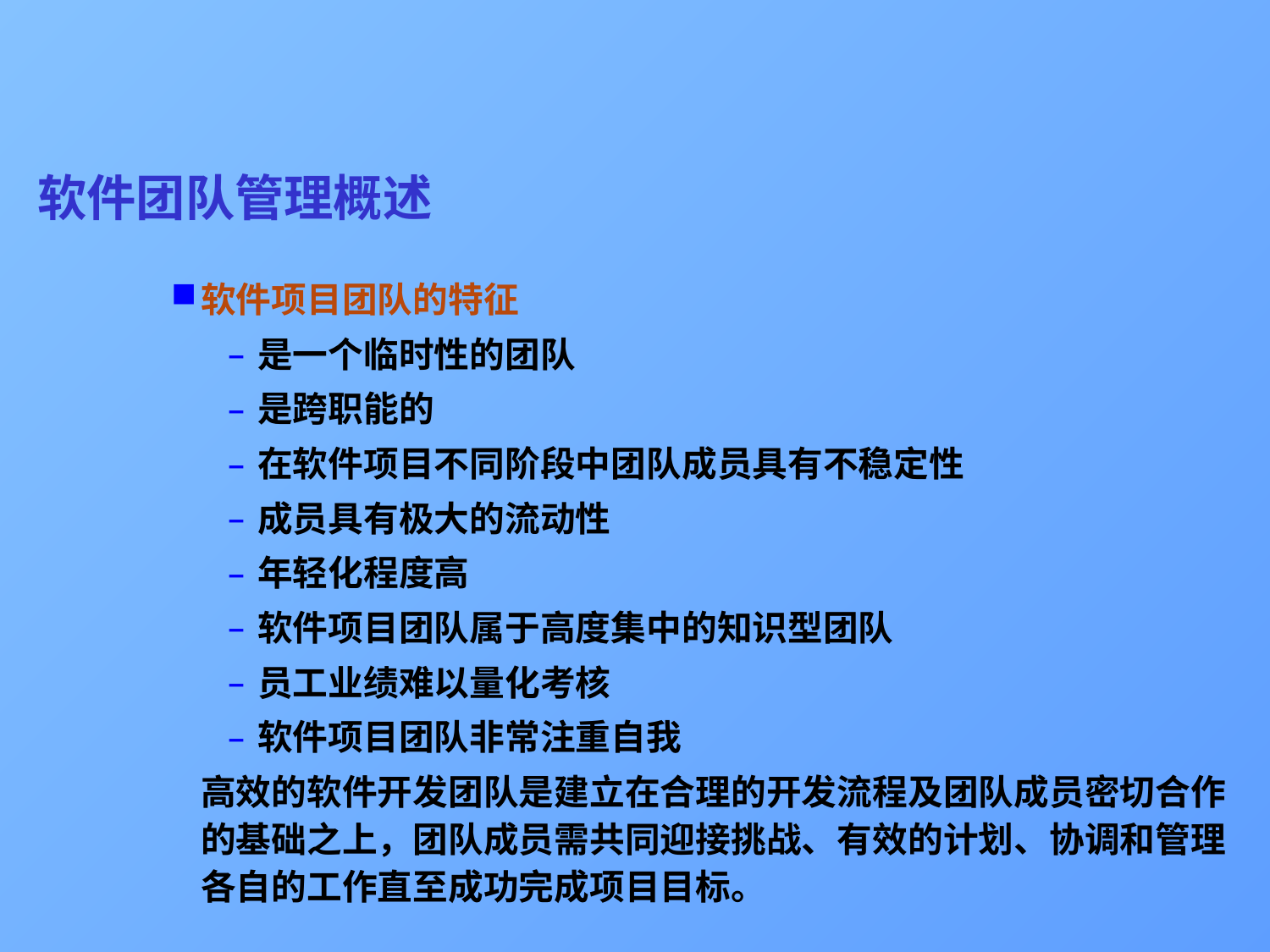

# 软件团队管理概述
软件项目团队的特征
是一个临时性的团队
是跨职能的
在软件项目不同阶段中团队成员具有不稳定性
成员具有极大的流动性
年轻化程度高
软件项目团队属于高度集中的知识型团队
员工业绩难以量化考核
软件项目团队非常注重自我
	高效的软件开发团队是建立在合理的开发流程及团队成员密切合作的基础之上，团队成员需共同迎接挑战、有效的计划、协调和管理各自的工作直至成功完成项目目标。